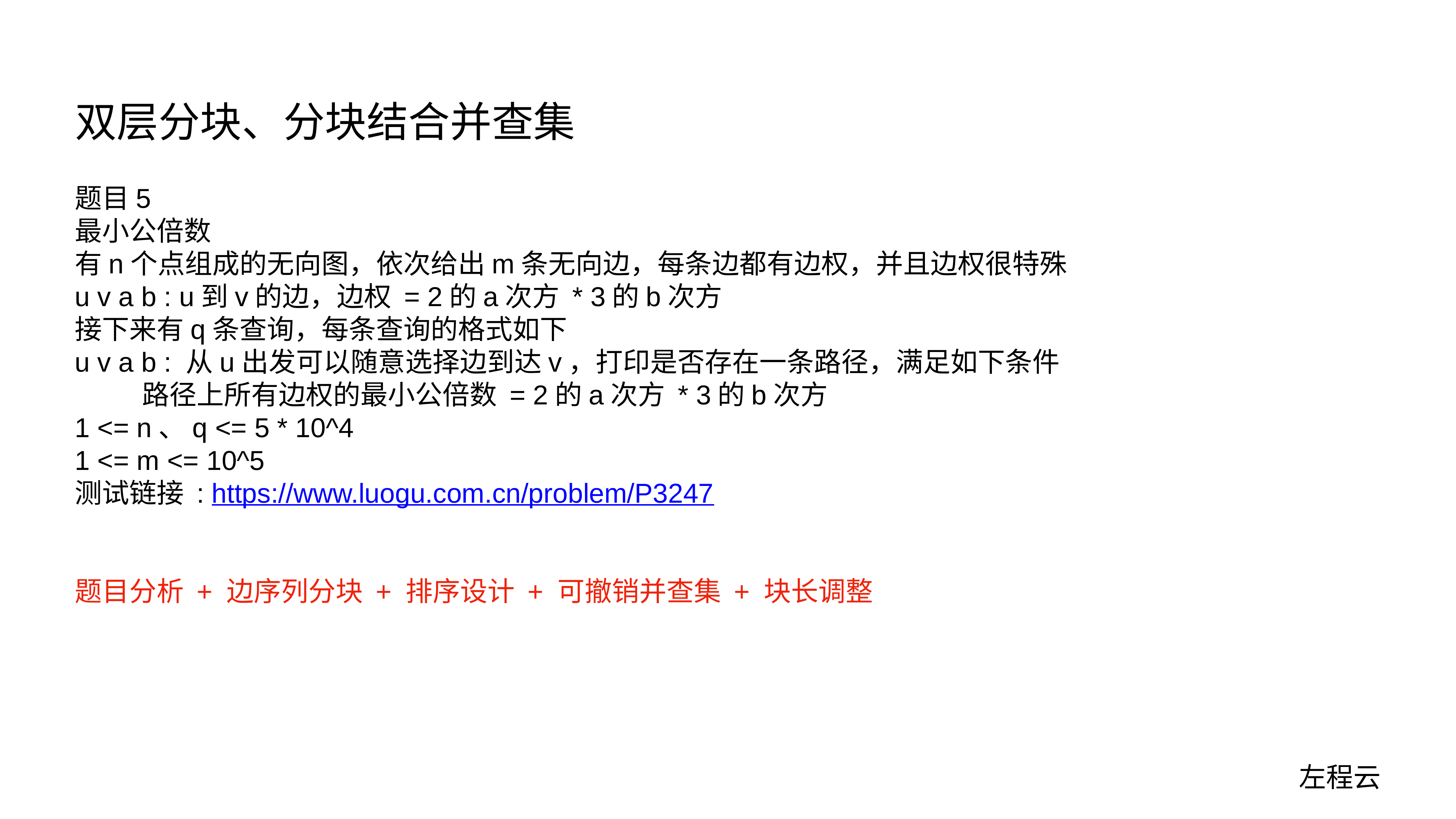

# 双层分块、分块结合并查集
题目5
最小公倍数
有n个点组成的无向图，依次给出m条无向边，每条边都有边权，并且边权很特殊
u v a b : u到v的边，边权 = 2的a次方 * 3的b次方
接下来有q条查询，每条查询的格式如下
u v a b : 从u出发可以随意选择边到达v，打印是否存在一条路径，满足如下条件
          路径上所有边权的最小公倍数 = 2的a次方 * 3的b次方
1 <= n、q <= 5 * 10^4
1 <= m <= 10^5
测试链接 : https://www.luogu.com.cn/problem/P3247

题目分析 + 边序列分块 + 排序设计 + 可撤销并查集 + 块长调整
左程云